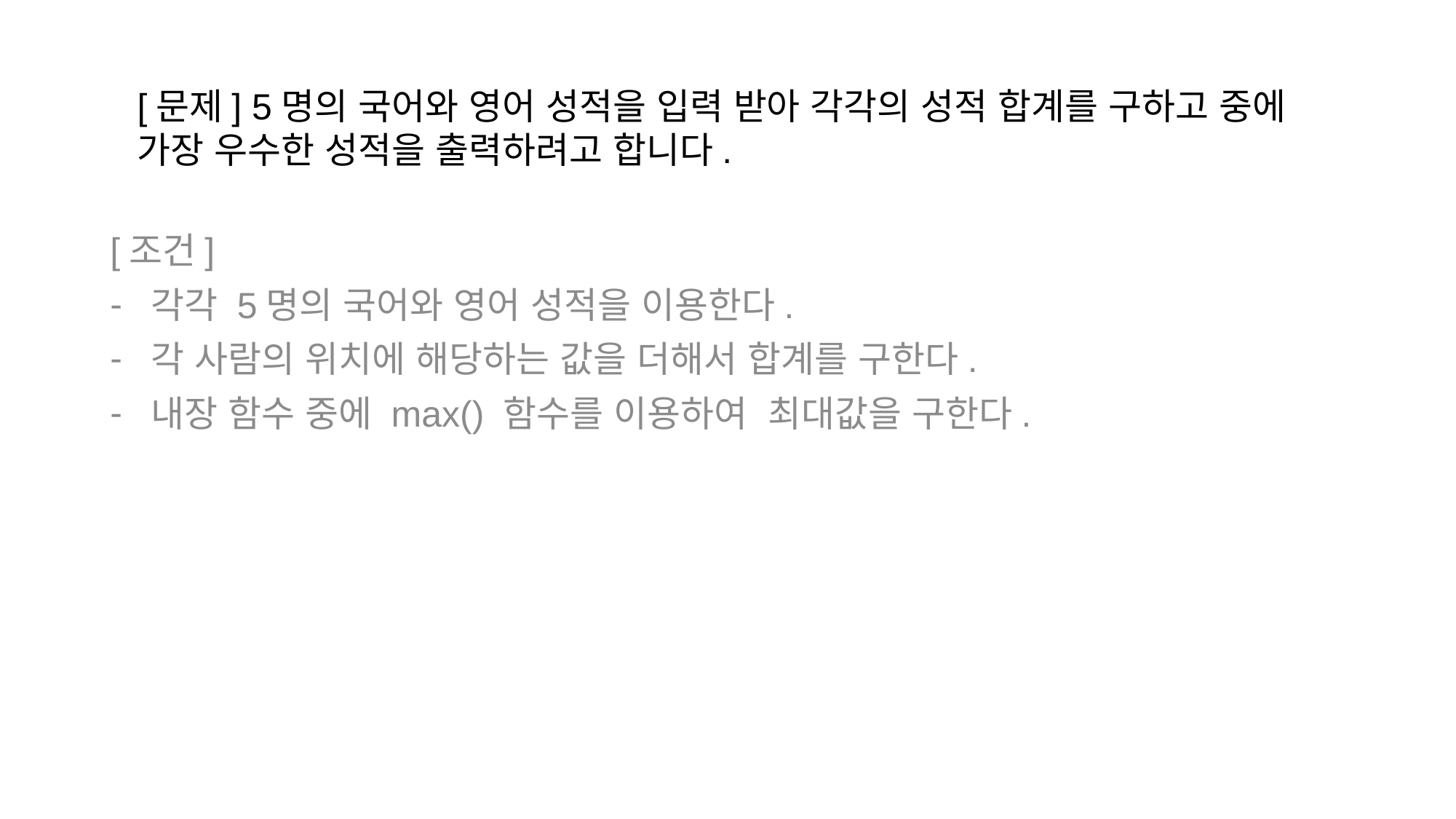

[문제] 5명의 국어와 영어 성적을 입력 받아 각각의 성적 합계를 구하고 중에
가장 우수한 성적을 출력하려고 합니다.
[조건]
각각 5명의 국어와 영어 성적을 이용한다.
각 사람의 위치에 해당하는 값을 더해서 합계를 구한다.
내장 함수 중에 max() 함수를 이용하여  최대값을 구한다.